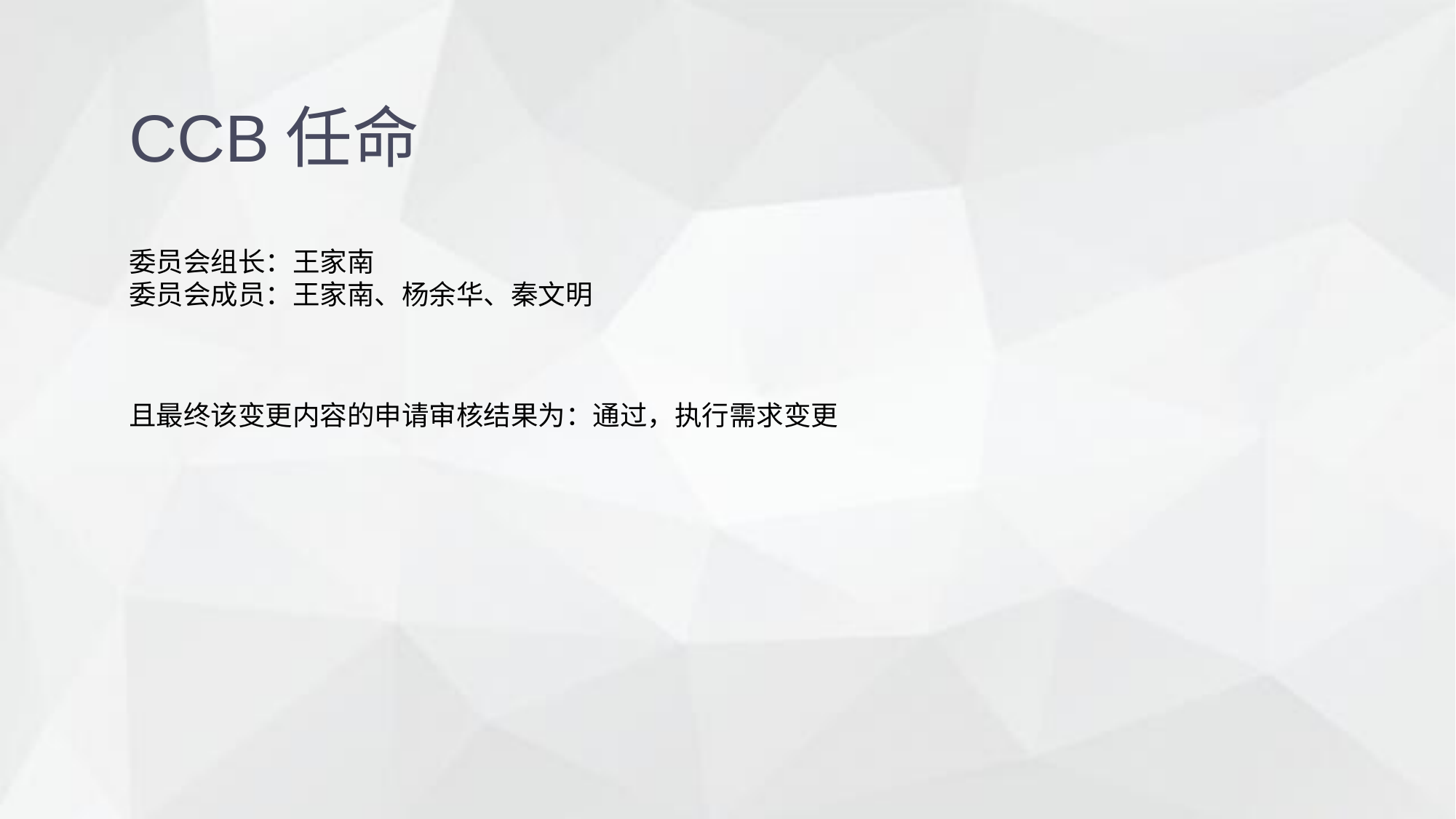

CCB任命
委员会组长：王家南
委员会成员：王家南、杨余华、秦文明
且最终该变更内容的申请审核结果为：通过，执行需求变更